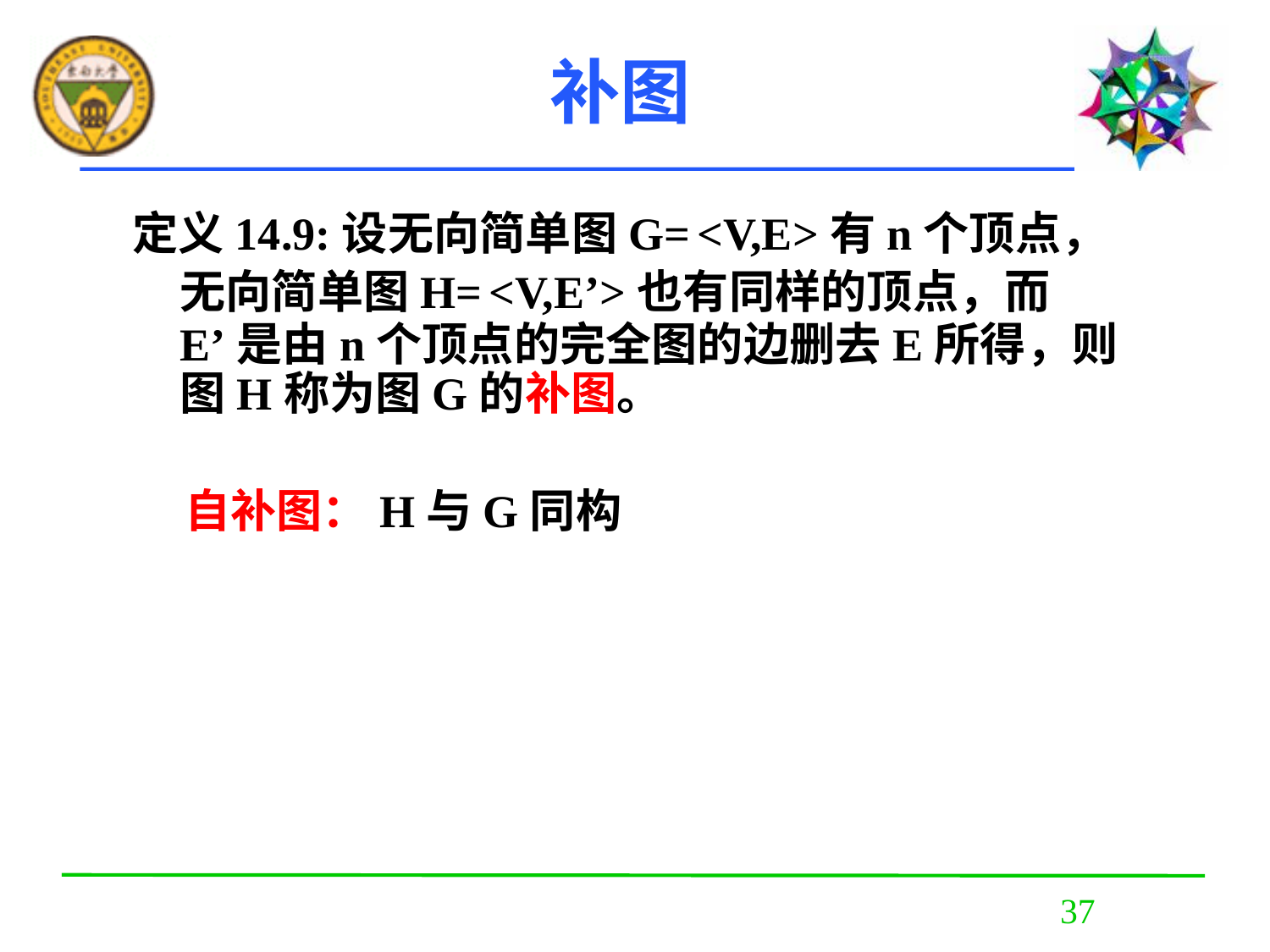

# 补图
定义14.9:设无向简单图G= <V,E>有n个顶点，无向简单图H= <V,E’>也有同样的顶点，而E’是由n个顶点的完全图的边删去E所得，则图H称为图G的补图。

    自补图：H与G同构